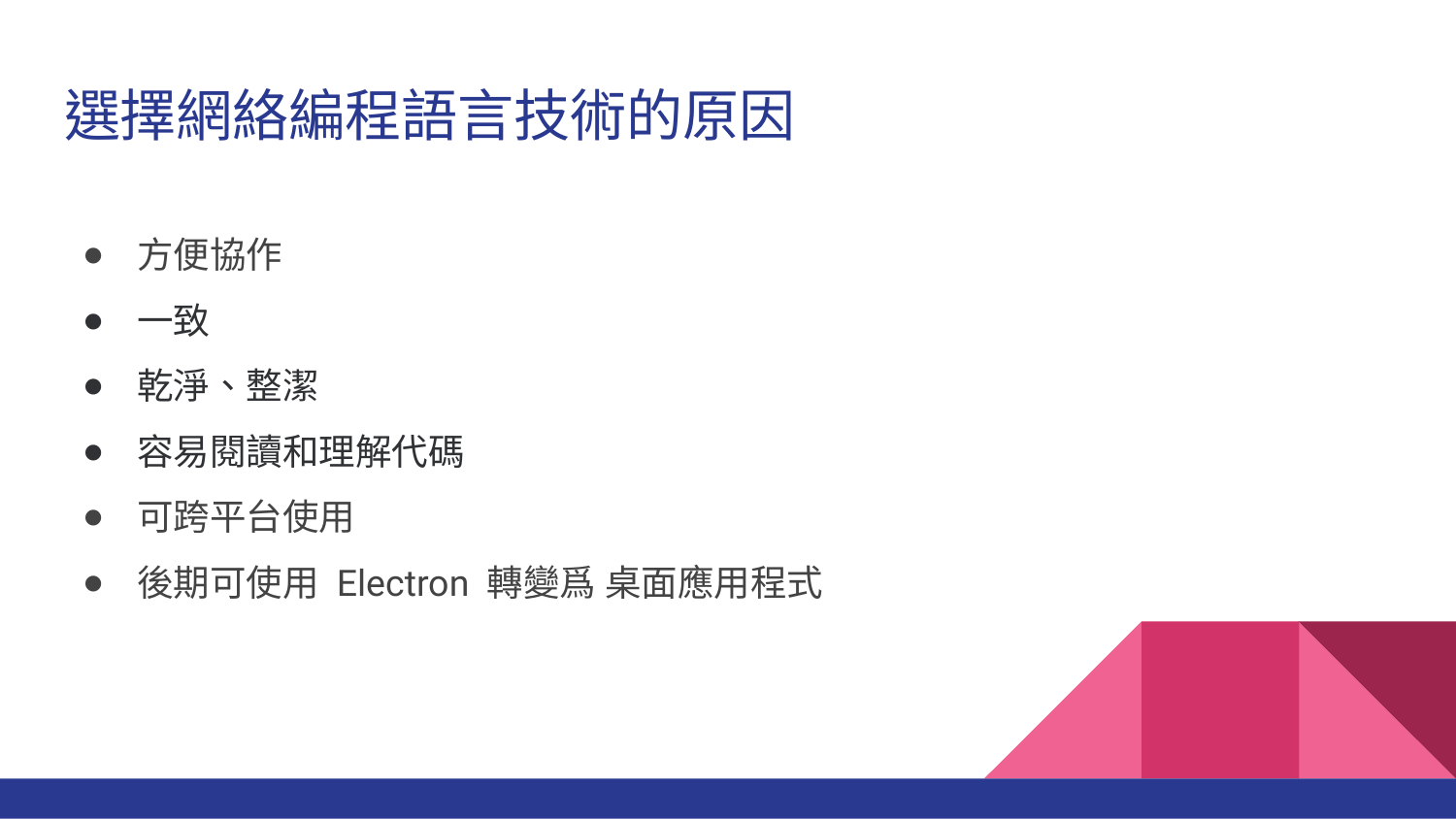

# 選擇網絡編程語言技術的原因
方便協作
一致
乾淨、整潔
容易閱讀和理解代碼
可跨平台使用
後期可使用 Electron 轉變爲 桌面應用程式